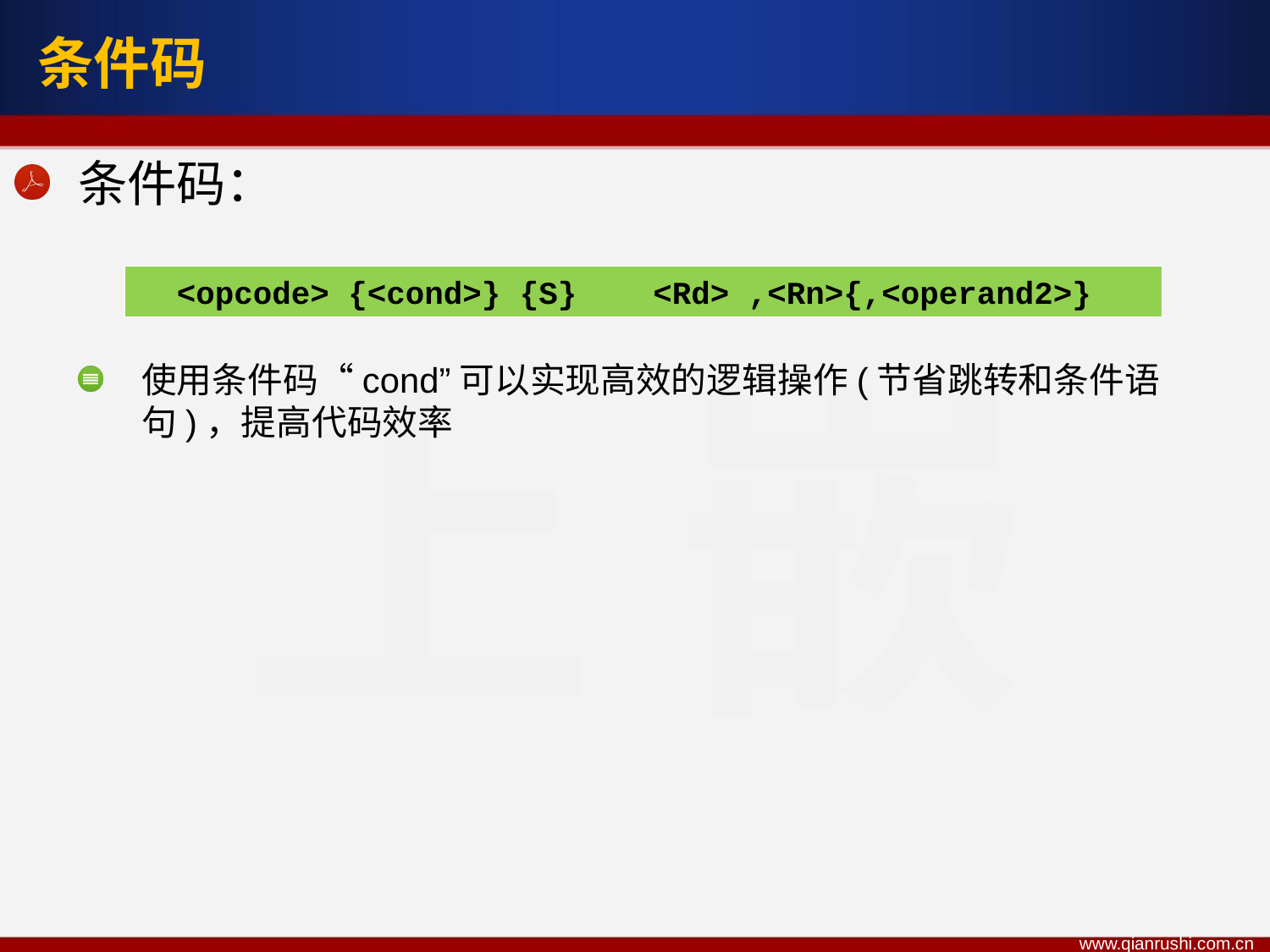

条件码
条件码：

使用条件码“cond”可以实现高效的逻辑操作(节省跳转和条件语句)，提高代码效率
<opcode> {<cond>} {S}    <Rd> ,<Rn>{,<operand2>}